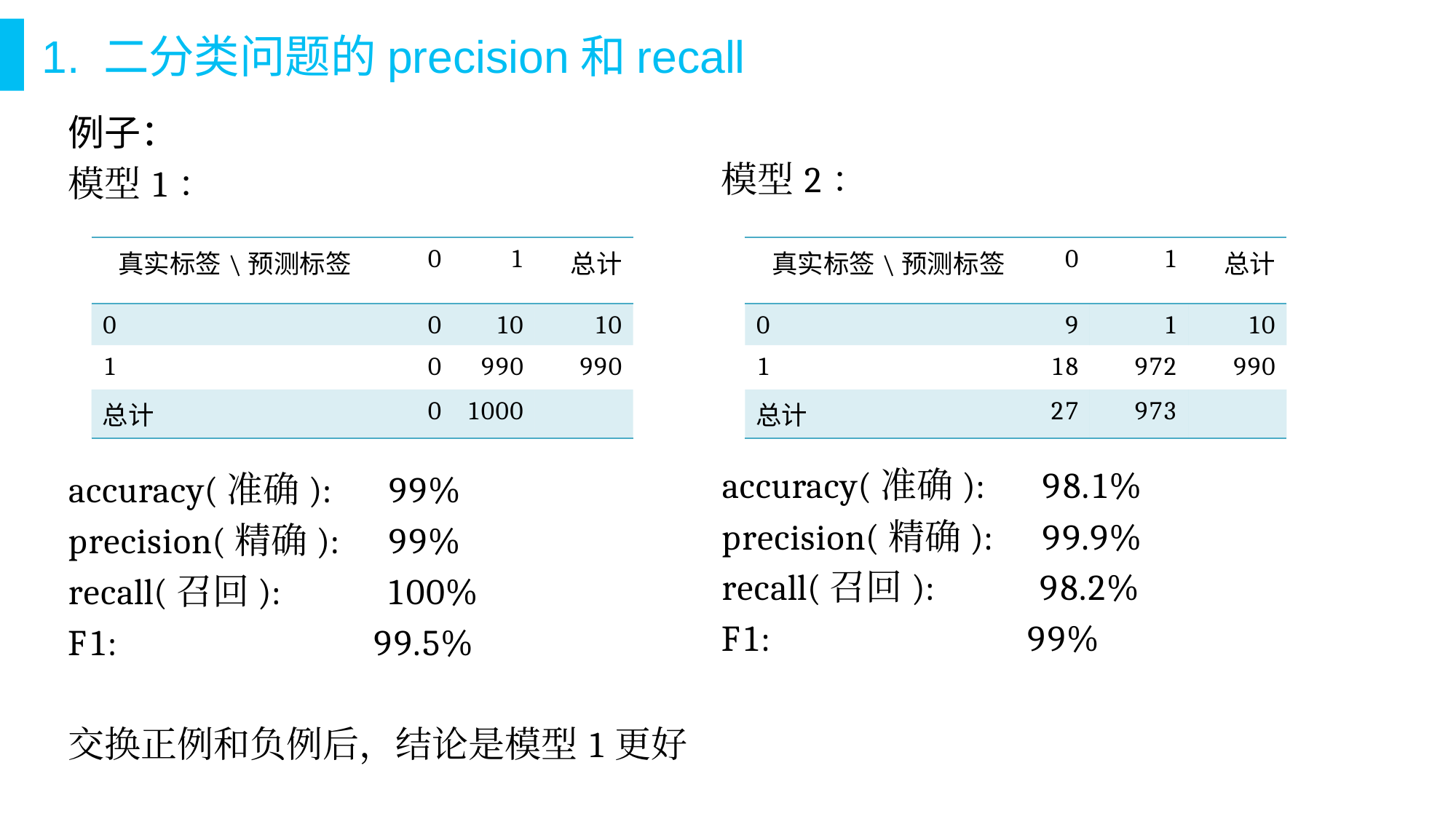

# 1. 二分类问题的precision和recall

模型2：

accuracy(准确):       98.1%
precision(精确):      99.9%
recall(召回):             98.2%
F1:                                99%
例子：
模型1：

accuracy(准确):       99%
precision(精确):      99%
recall(召回):             100%
F1:                                99.5%

交换正例和负例后，结论是模型1更好
| 真实标签\预测标签 | 0 | 1 | 总计 |
| --- | --- | --- | --- |
| 0 | 0 | 10 | 10 |
| 1 | 0 | 990 | 990 |
| 总计 | 0 | 1000 |  |
| 真实标签\预测标签 | 0 | 1 | 总计 |
| --- | --- | --- | --- |
| 0 | 9 | 1 | 10 |
| 1 | 18 | 972 | 990 |
| 总计 | 27 | 973 |  |